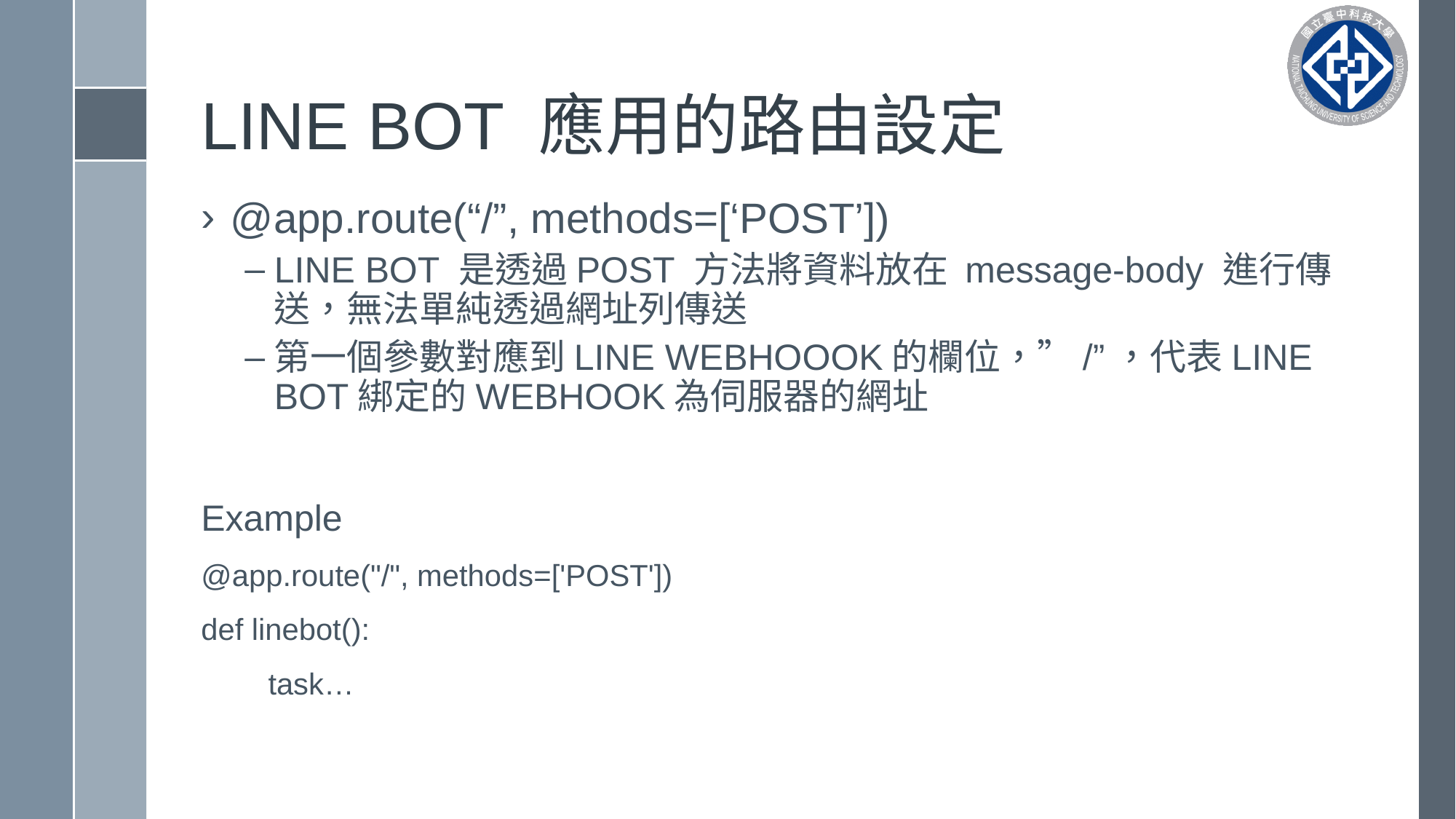

# LINE BOT 應用的路由設定
@app.route(“/”, methods=[‘POST’])
LINE BOT 是透過POST 方法將資料放在 message-body 進行傳送，無法單純透過網址列傳送
第一個參數對應到LINE WEBHOOOK的欄位，”/”，代表LINE BOT綁定的WEBHOOK為伺服器的網址

Example
@app.route("/", methods=['POST'])
def linebot():
        task…